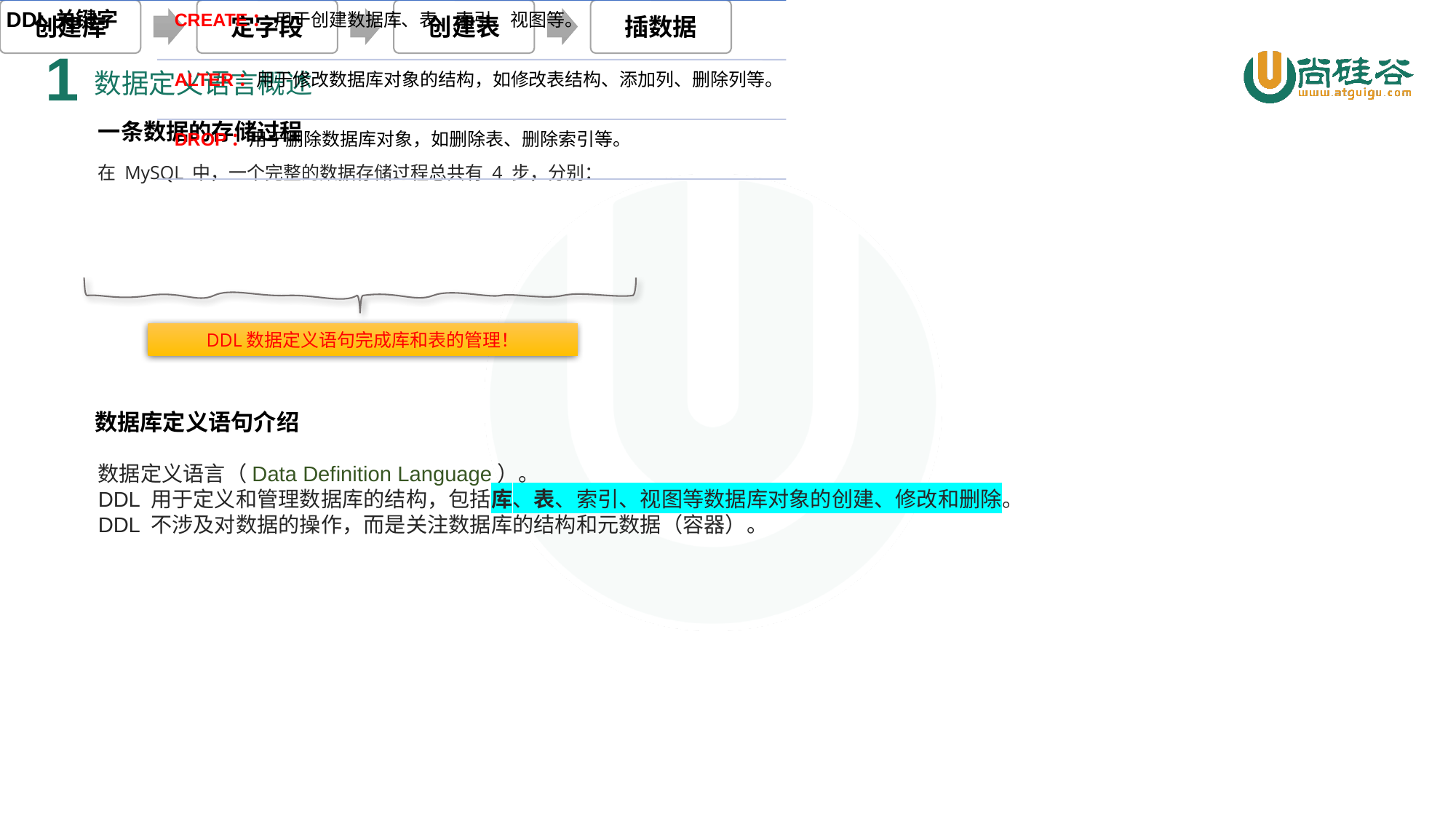

1
数据定义语言概述
一条数据的存储过程
在 MySQL 中，一个完整的数据存储过程总共有 4 步，分别：
创建库

定字段

创建表

插数据

DDL数据定义语句完成库和表的管理！
数据库定义语句介绍
数据定义语言（Data Definition Language）。
DDL 用于定义和管理数据库的结构，包括库、表、索引、视图等数据库对象的创建、修改和删除。
DDL 不涉及对数据的操作，而是关注数据库的结构和元数据（容器）。
DDL关键字
CREATE： 用于创建数据库、表、索引、视图等。
ALTER：用于修改数据库对象的结构，如修改表结构、添加列、删除列等。
DROP：用于删除数据库对象，如删除表、删除索引等。